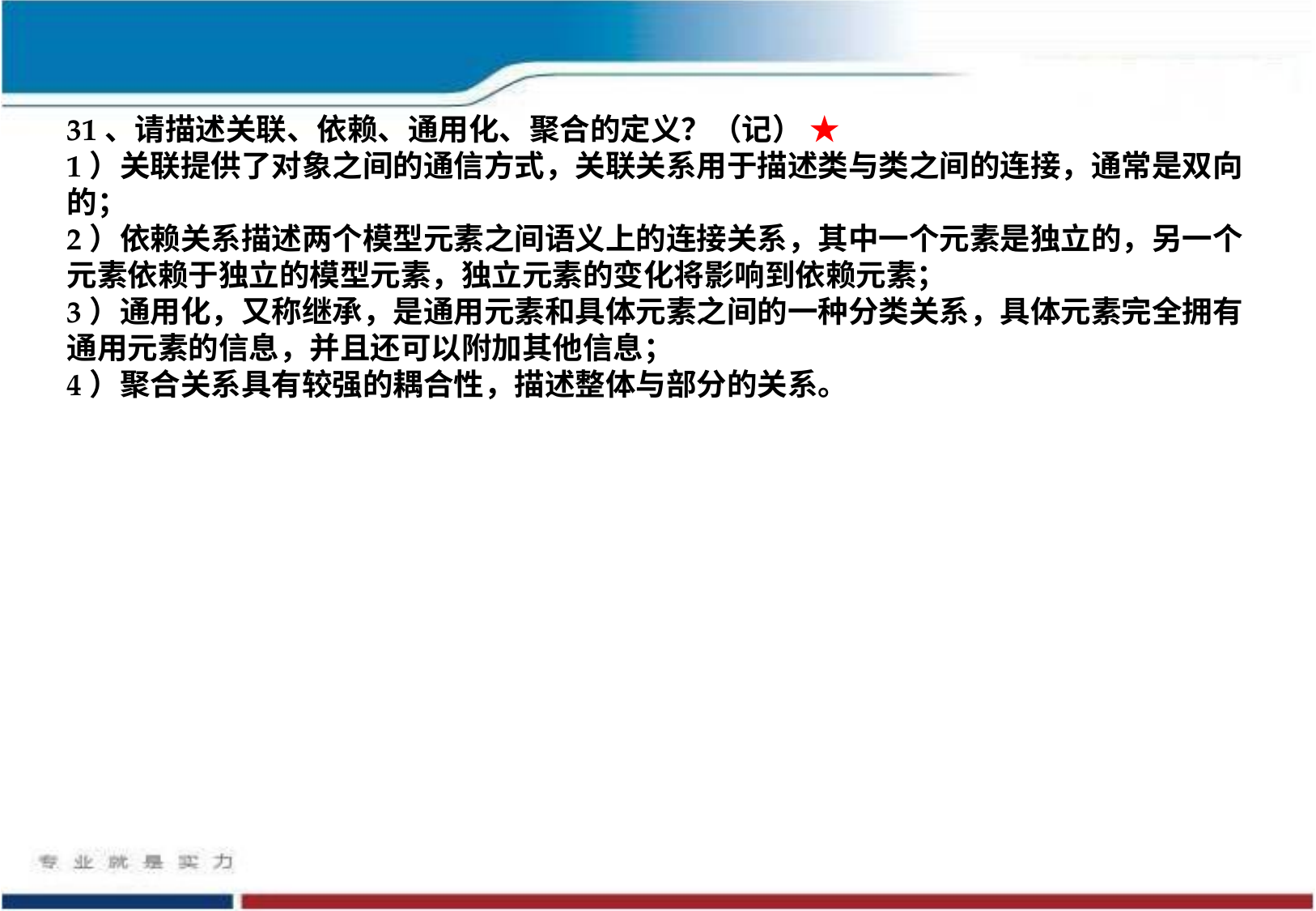

31、请描述关联、依赖、通用化、聚合的定义？（记） ★
1）关联提供了对象之间的通信方式，关联关系用于描述类与类之间的连接，通常是双向的；
2）依赖关系描述两个模型元素之间语义上的连接关系，其中一个元素是独立的，另一个元素依赖于独立的模型元素，独立元素的变化将影响到依赖元素；
3）通用化，又称继承，是通用元素和具体元素之间的一种分类关系，具体元素完全拥有通用元素的信息，并且还可以附加其他信息；
4）聚合关系具有较强的耦合性，描述整体与部分的关系。